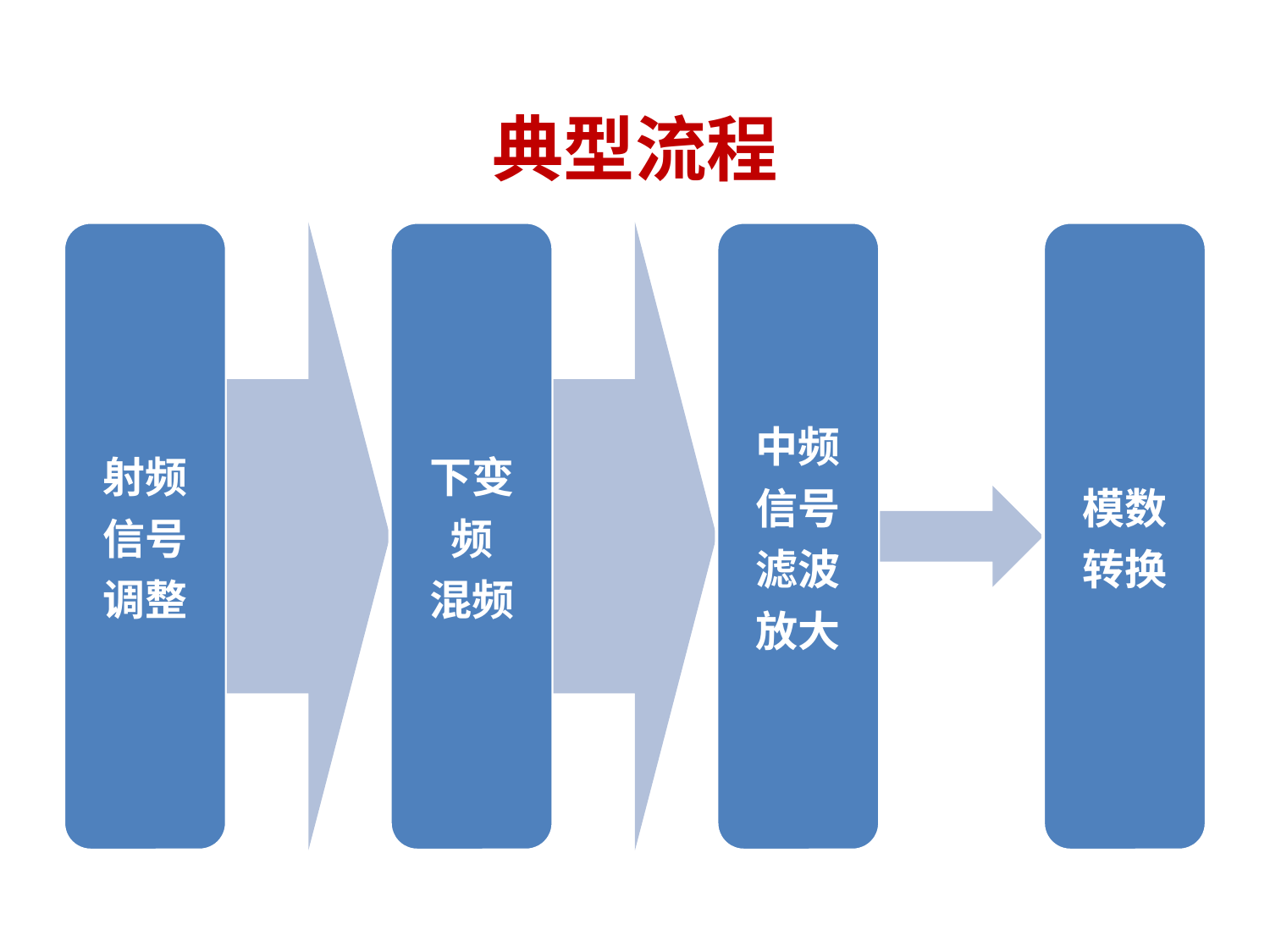

# 典型流程
射频
信号调整
下变频
混频
中频信号
滤波放大
模数转换